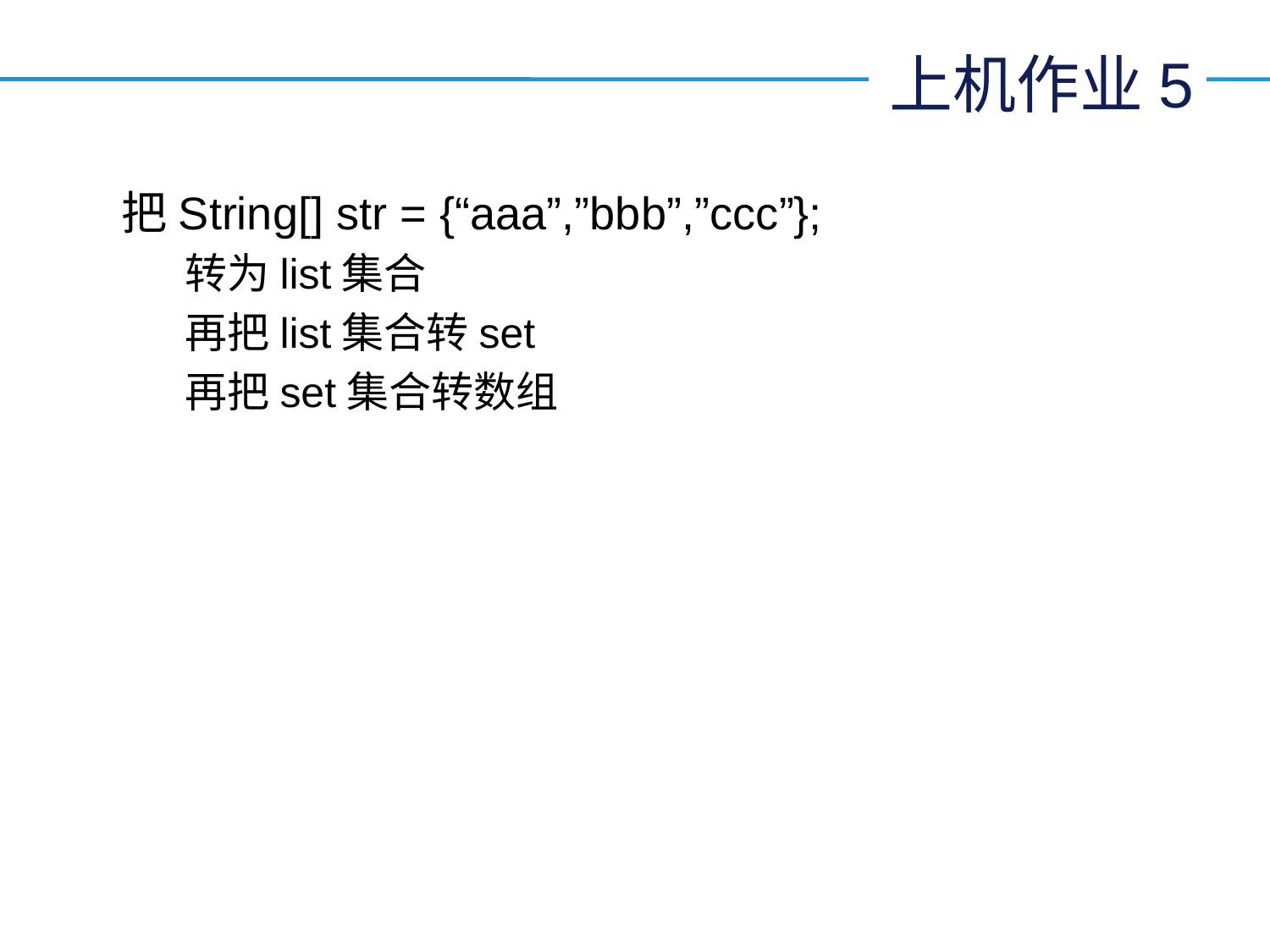

上机作业5
把String[] str = {“aaa”,”bbb”,”ccc”};
转为list集合
再把list集合转set
再把set集合转数组